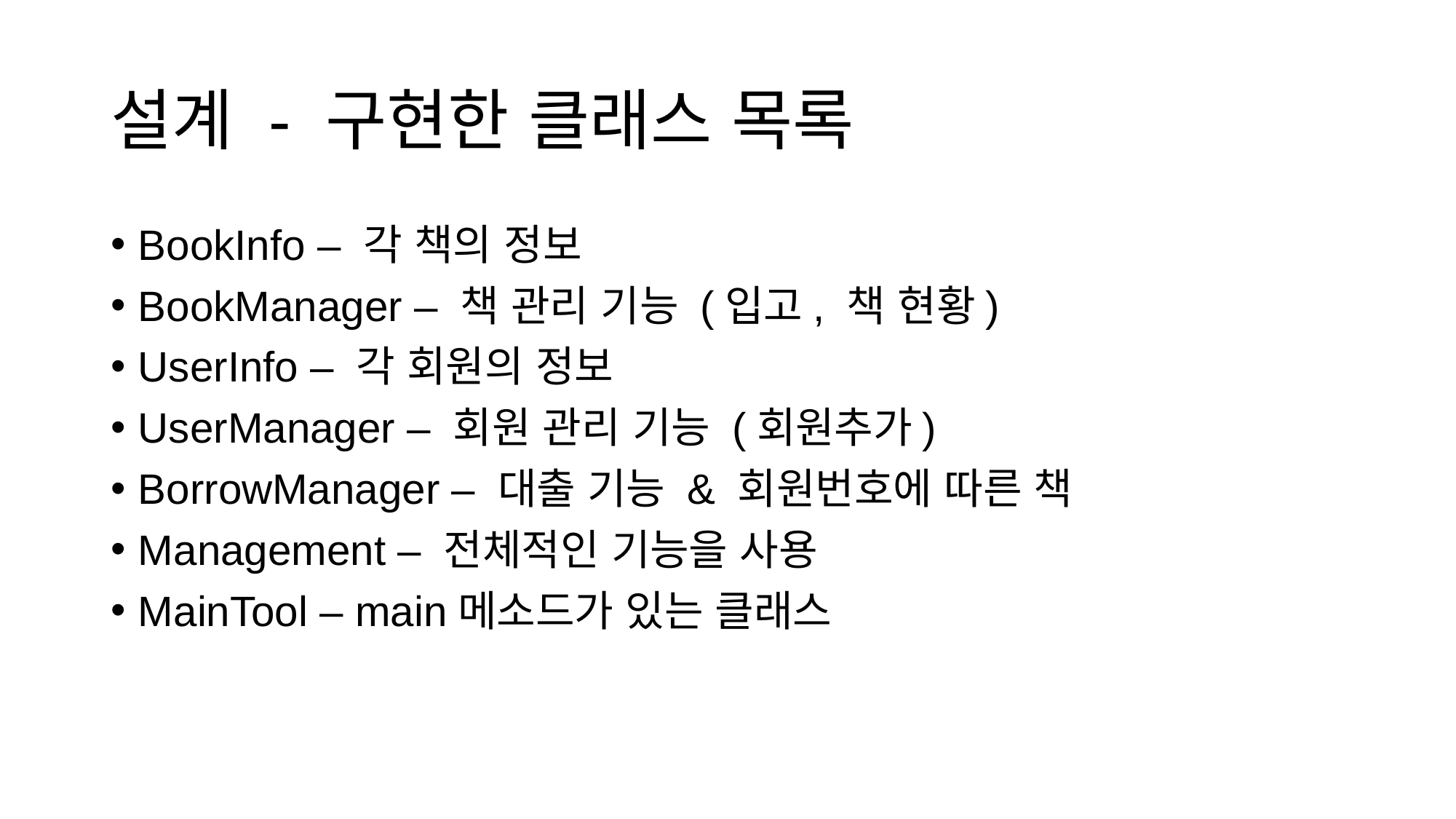

# 설계 - 구현한 클래스 목록
BookInfo – 각 책의 정보
BookManager – 책 관리 기능 (입고, 책 현황)
UserInfo – 각 회원의 정보
UserManager – 회원 관리 기능 (회원추가)
BorrowManager – 대출 기능 & 회원번호에 따른 책
Management – 전체적인 기능을 사용
MainTool – main메소드가 있는 클래스